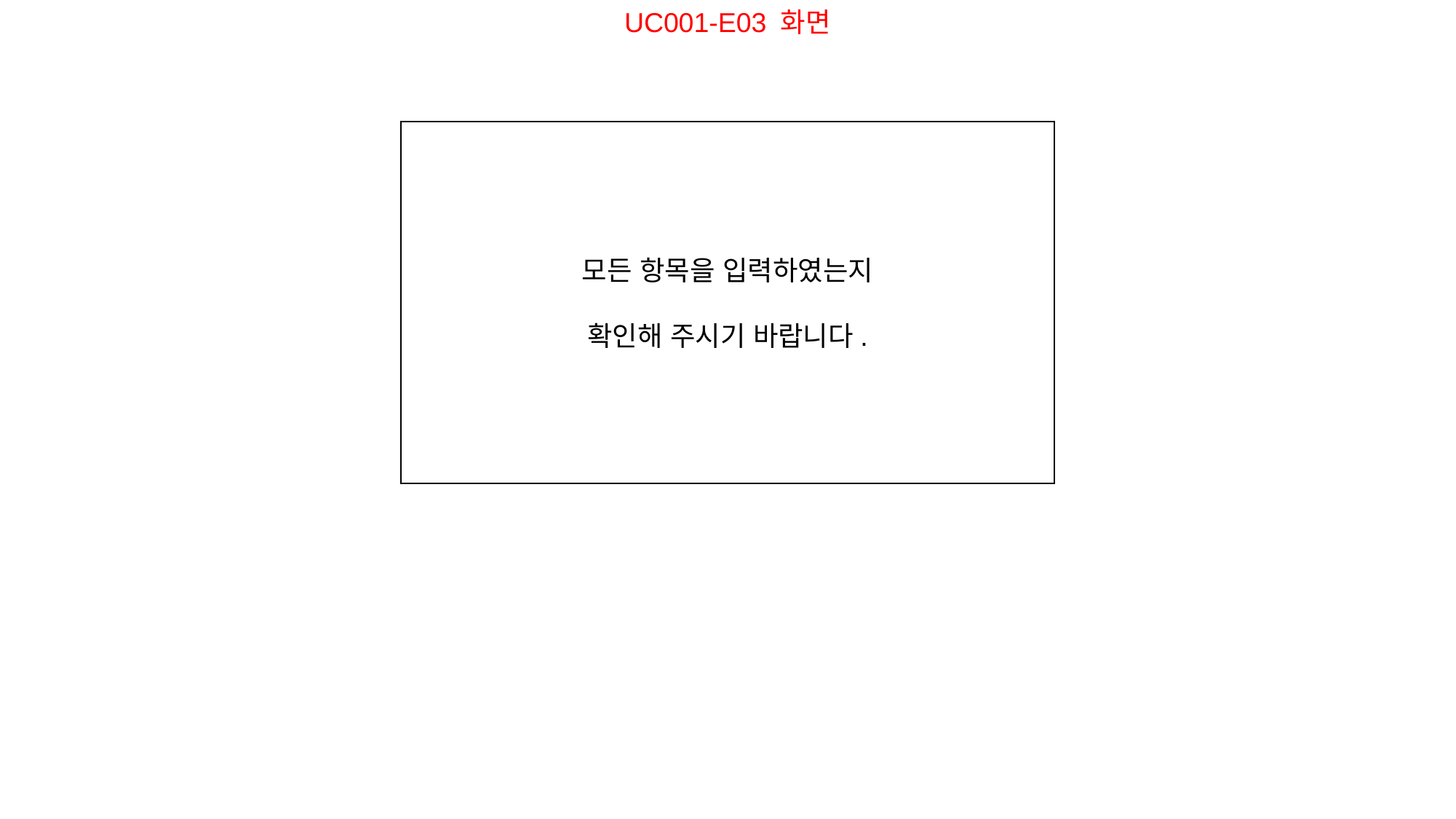

UC001-E03 화면
모든 항목을 입력하였는지

확인해 주시기 바랍니다.